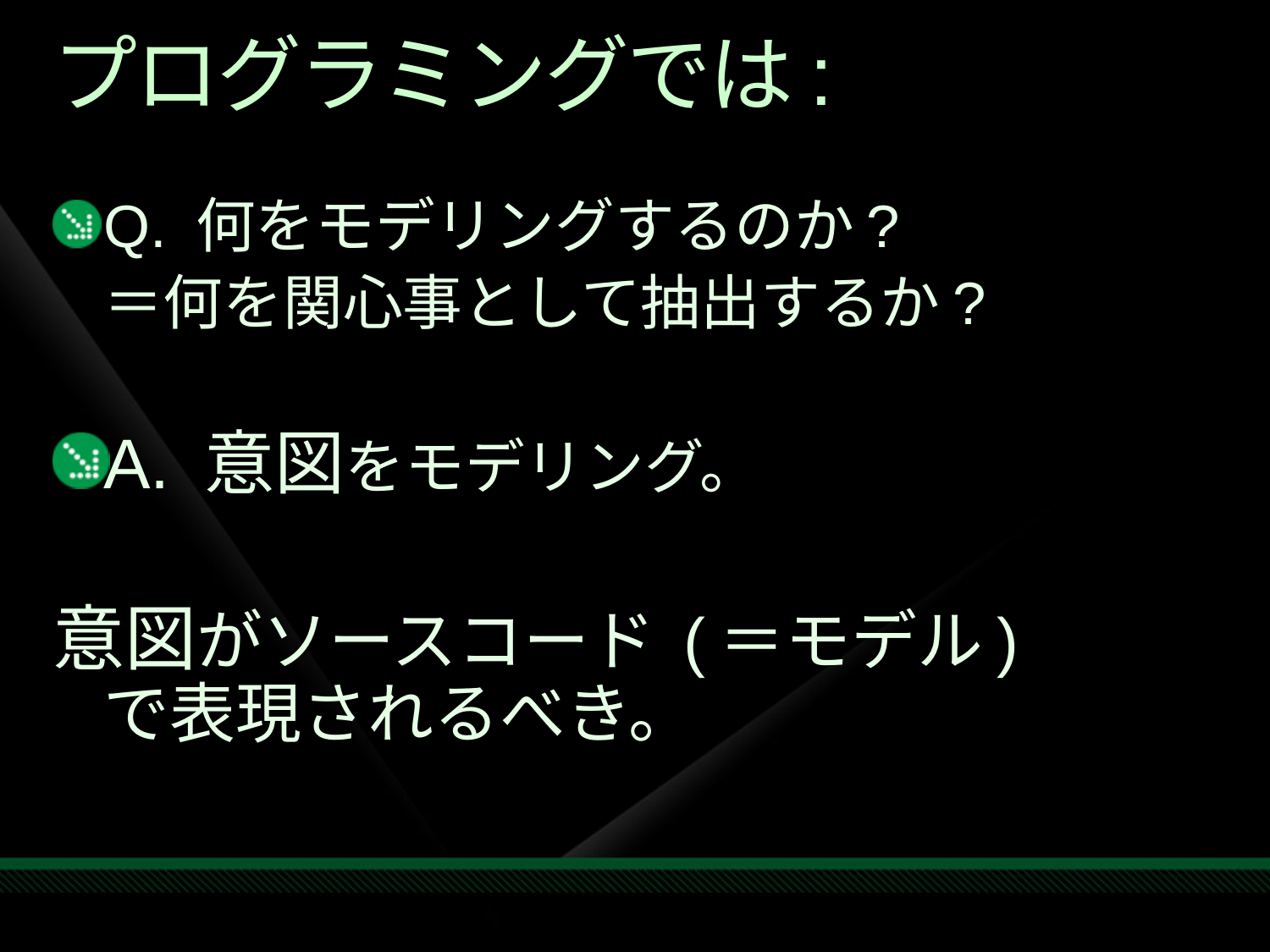

# プログラミングでは:
Q. 何をモデリングするのか?
		＝何を関心事として抽出するか?

A. 意図をモデリング。

意図がソースコード (＝モデル)
で表現されるべき。